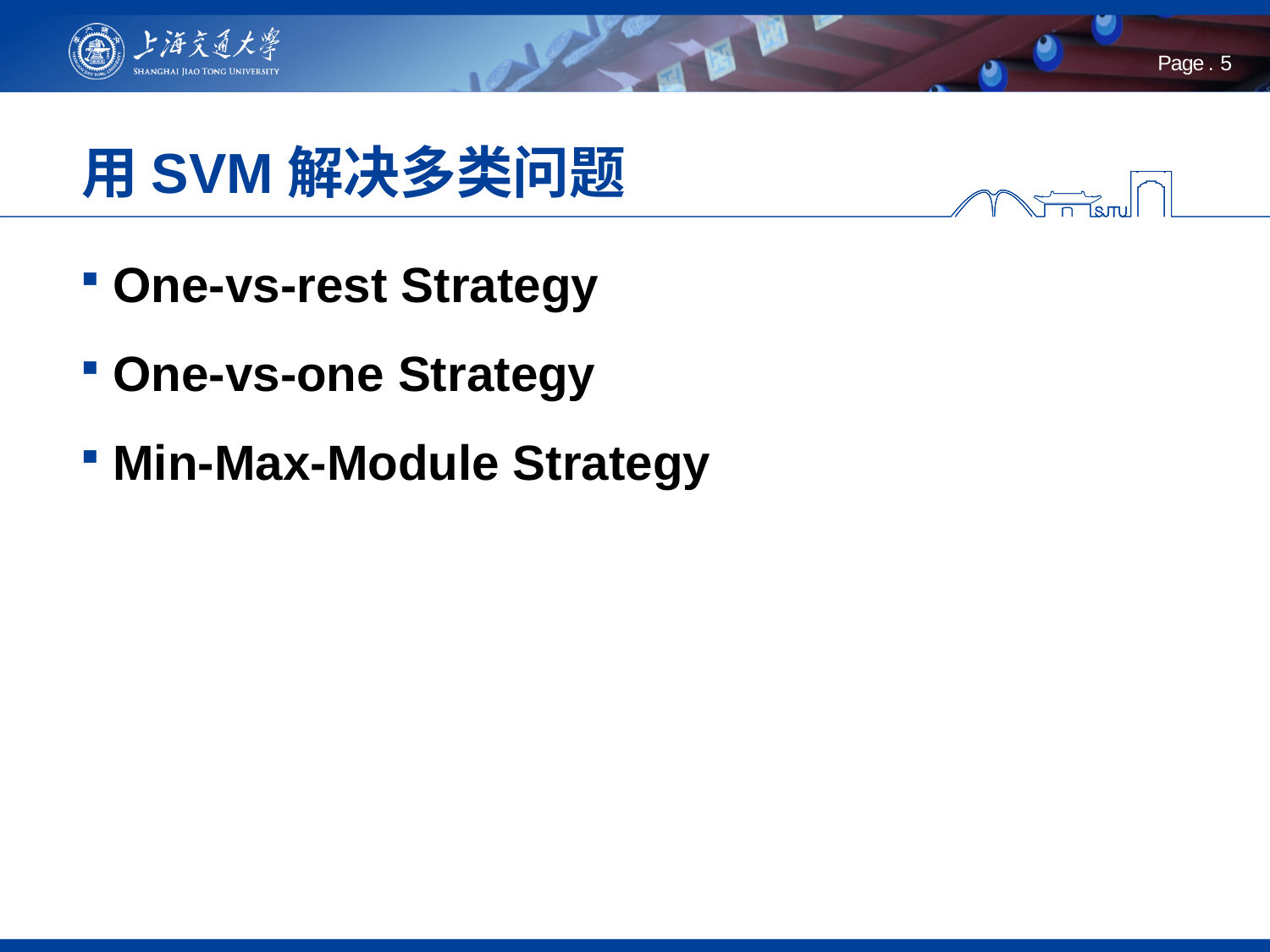

# 用SVM解决多类问题
One-vs-rest Strategy
One-vs-one Strategy
Min-Max-Module Strategy